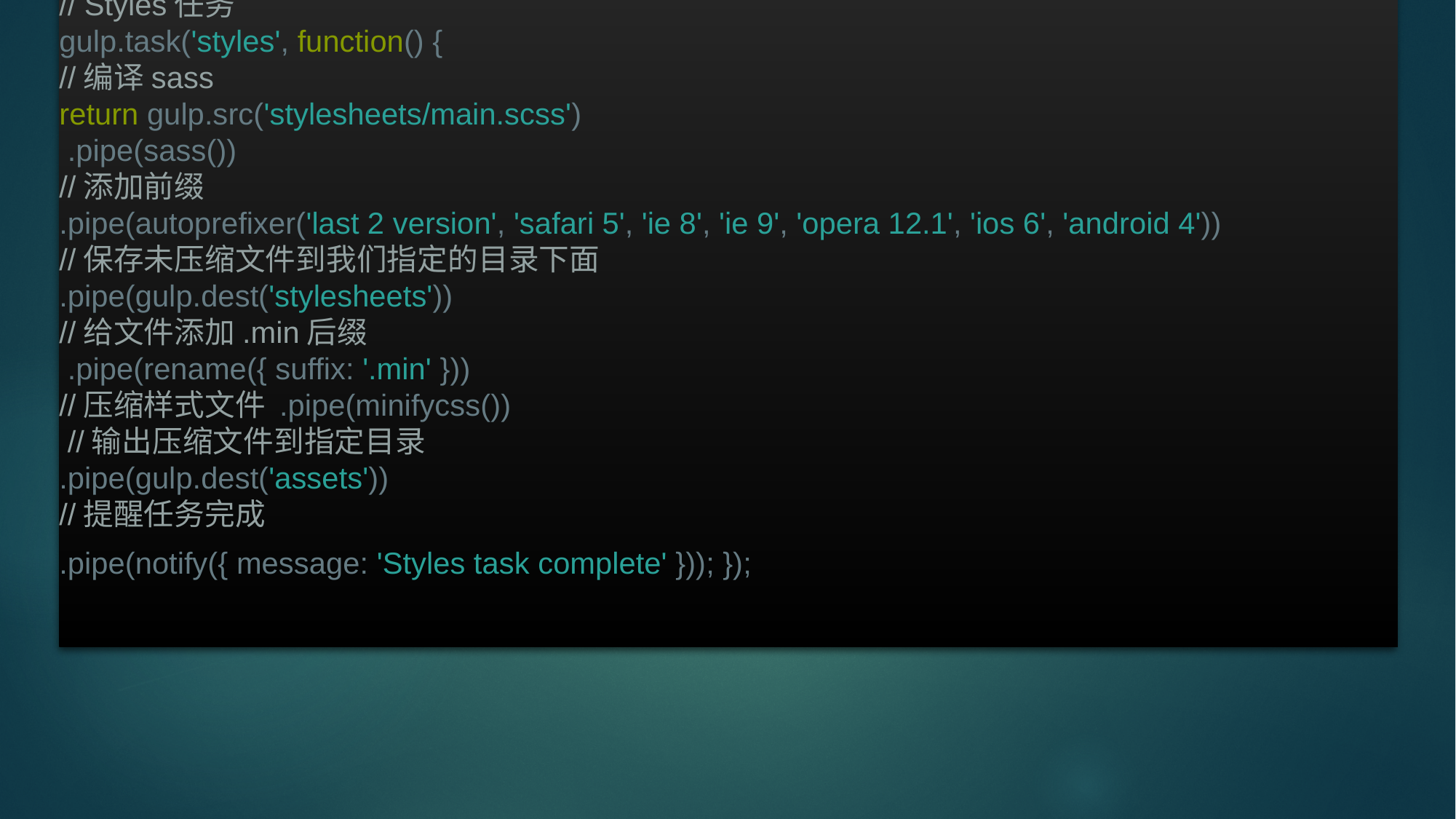

3.2 建立任务：

3.2.1 编译sass、自动添加css前缀和压缩
首先我们编译sass，添加前缀，保存到我们指定的目录下面，还没结束，我们还要压缩，给文件添加 .min 后缀再输出压缩文件到指定目录，最后提醒任务完成了：

// Styles任务
gulp.task('styles', function() {
//编译sass
return gulp.src('stylesheets/main.scss')
 .pipe(sass())
//添加前缀
.pipe(autoprefixer('last 2 version', 'safari 5', 'ie 8', 'ie 9', 'opera 12.1', 'ios 6', 'android 4'))
//保存未压缩文件到我们指定的目录下面
.pipe(gulp.dest('stylesheets'))
//给文件添加.min后缀
 .pipe(rename({ suffix: '.min' }))
//压缩样式文件 .pipe(minifycss())
 //输出压缩文件到指定目录
.pipe(gulp.dest('assets'))
//提醒任务完成
.pipe(notify({ message: 'Styles task complete' })); });